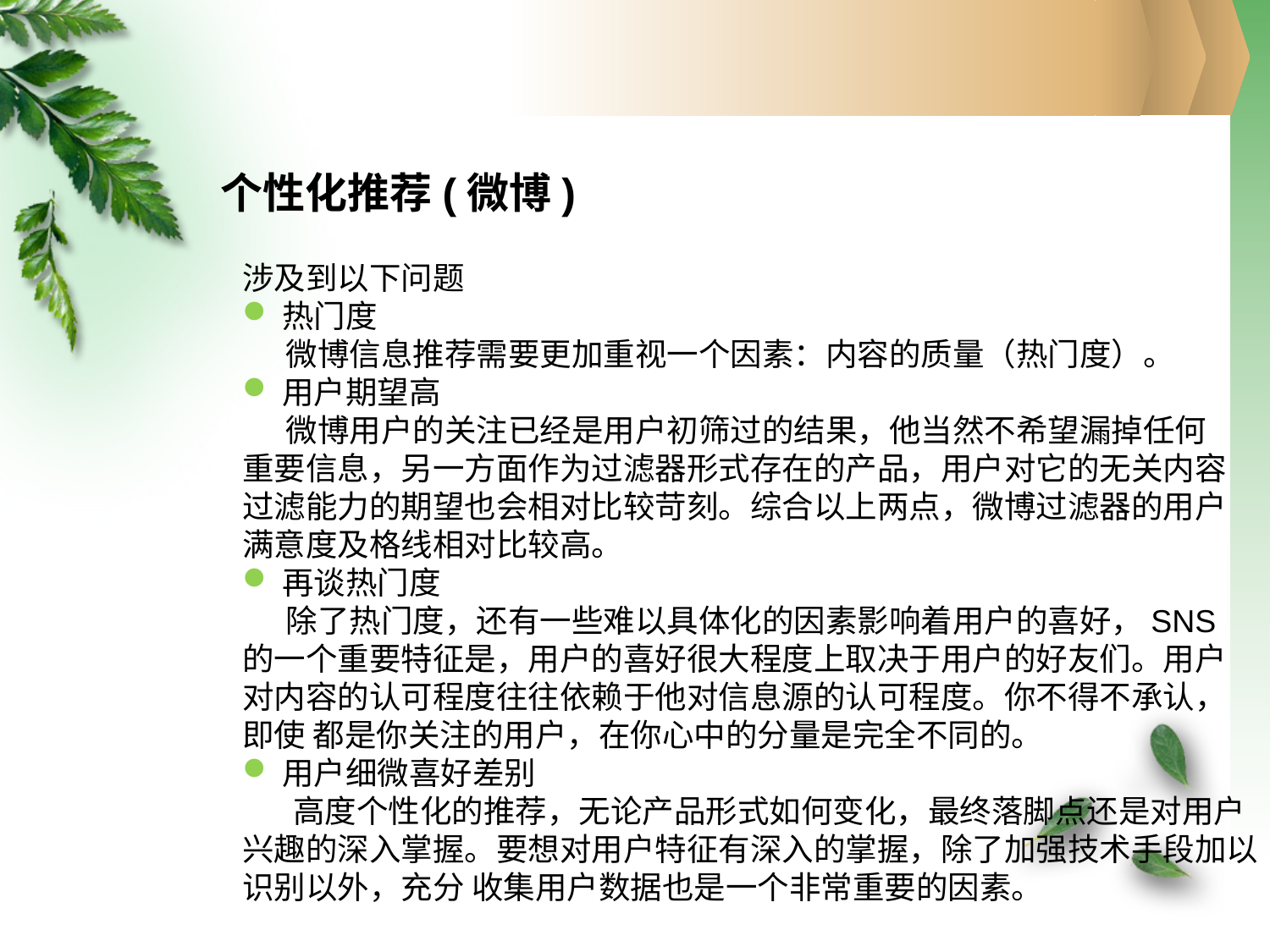

个性化推荐(微博)

涉及到以下问题
热门度
     微博信息推荐需要更加重视一个因素：内容的质量（热门度）。
用户期望高
     微博用户的关注已经是用户初筛过的结果，他当然不希望漏掉任何
重要信息，另一方面作为过滤器形式存在的产品，用户对它的无关内容
过滤能力的期望也会相对比较苛刻。综合以上两点，微博过滤器的用户
满意度及格线相对比较高。
再谈热门度
     除了热门度，还有一些难以具体化的因素影响着用户的喜好，SNS
的一个重要特征是，用户的喜好很大程度上取决于用户的好友们。用户
对内容的认可程度往往依赖于他对信息源的认可程度。你不得不承认，
即使 都是你关注的用户，在你心中的分量是完全不同的。
用户细微喜好差别
      高度个性化的推荐，无论产品形式如何变化，最终落脚点还是对用户
兴趣的深入掌握。要想对用户特征有深入的掌握，除了加强技术手段加以
识别以外，充分 收集用户数据也是一个非常重要的因素。